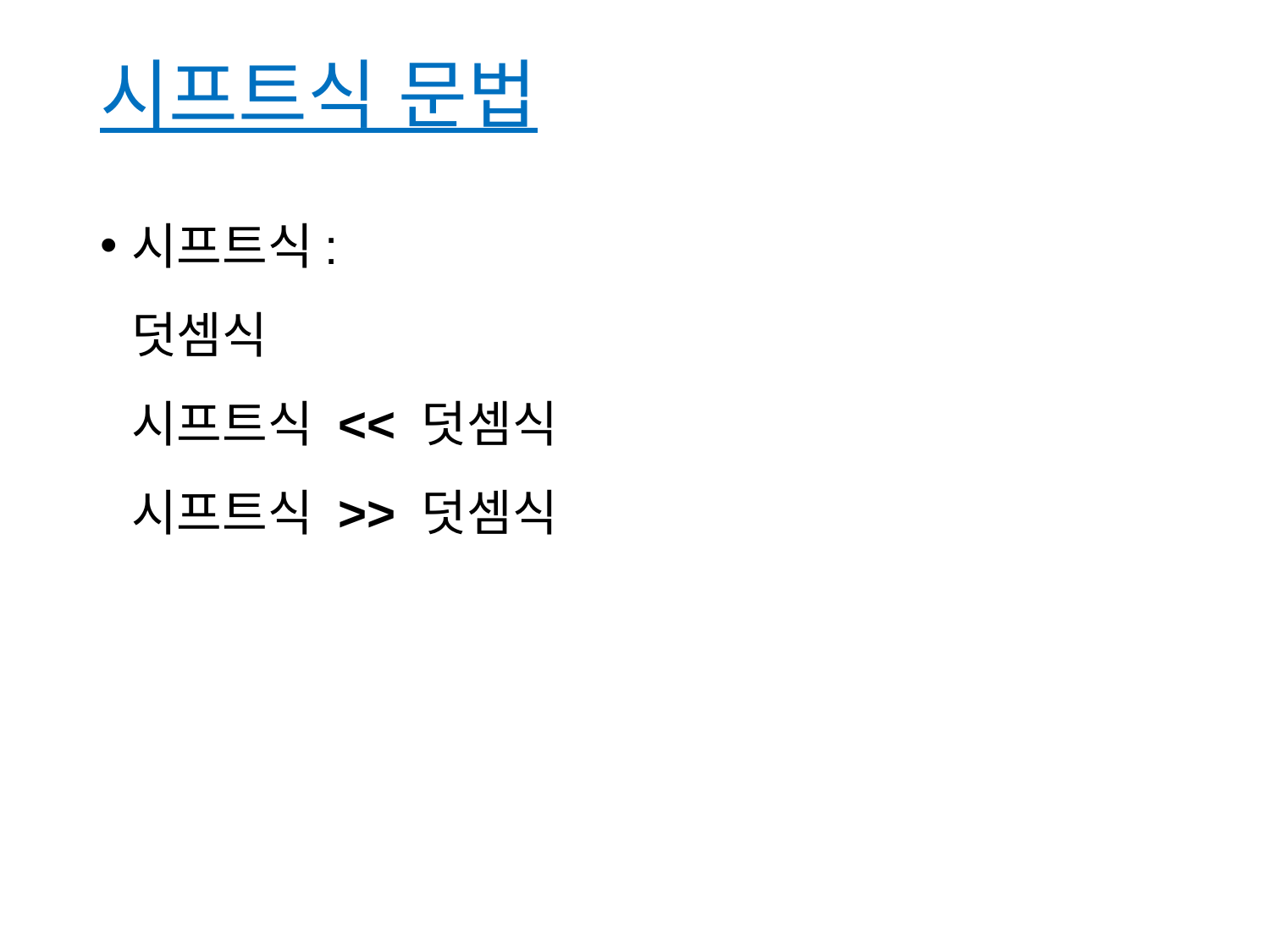

# 시프트식 문법
시프트식:
덧셈식
시프트식 << 덧셈식
시프트식 >> 덧셈식